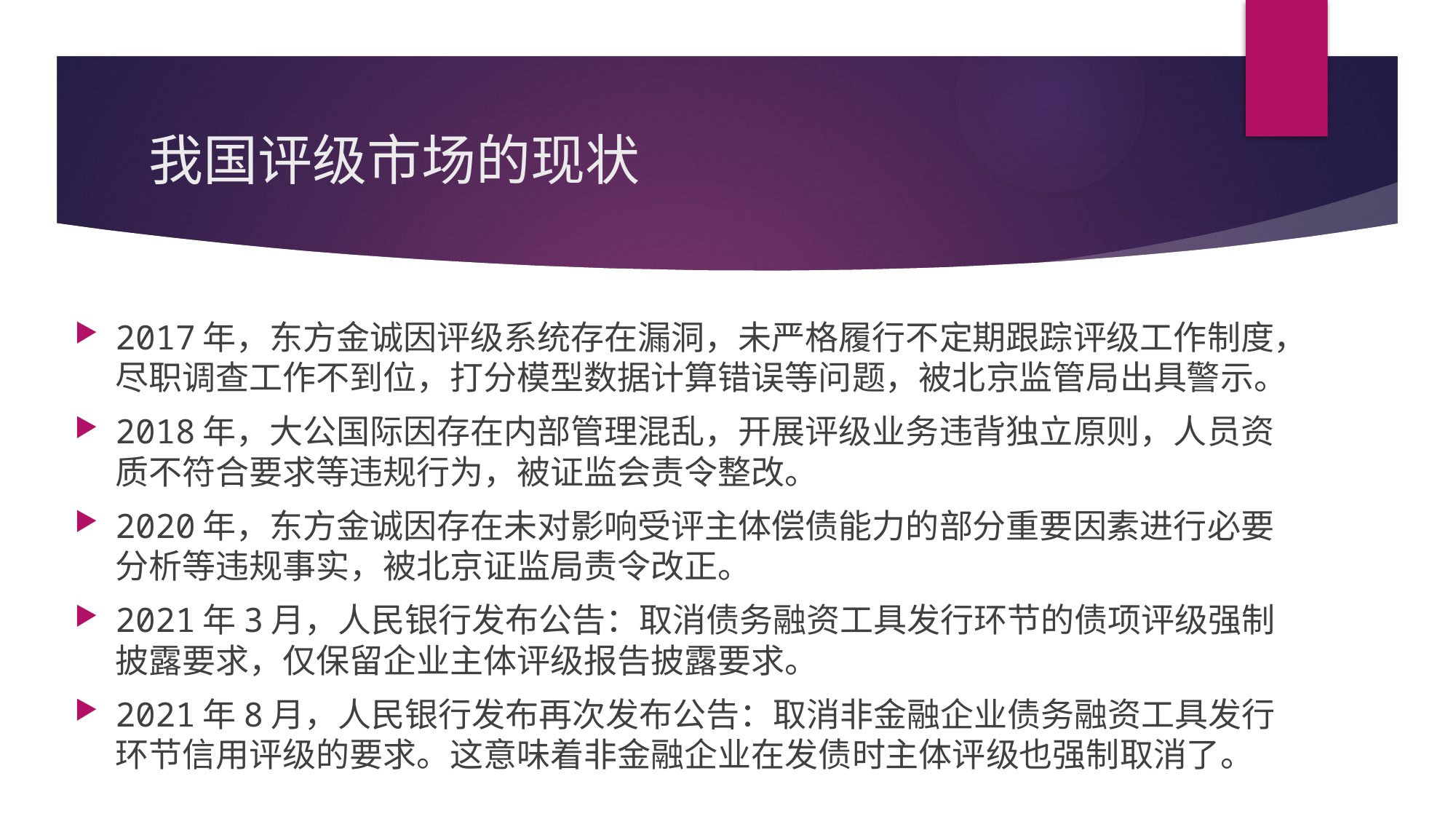

# 我国评级市场的现状
2017年，东方金诚因评级系统存在漏洞，未严格履行不定期跟踪评级工作制度，尽职调查工作不到位，打分模型数据计算错误等问题，被北京监管局出具警示。
2018年，大公国际因存在内部管理混乱，开展评级业务违背独立原则，人员资质不符合要求等违规行为，被证监会责令整改。
2020年，东方金诚因存在未对影响受评主体偿债能力的部分重要因素进行必要分析等违规事实，被北京证监局责令改正。
2021年3月，人民银行发布公告：取消债务融资工具发行环节的债项评级强制披露要求，仅保留企业主体评级报告披露要求。
2021年8月，人民银行发布再次发布公告：取消非金融企业债务融资工具发行环节信用评级的要求。这意味着非金融企业在发债时主体评级也强制取消了。